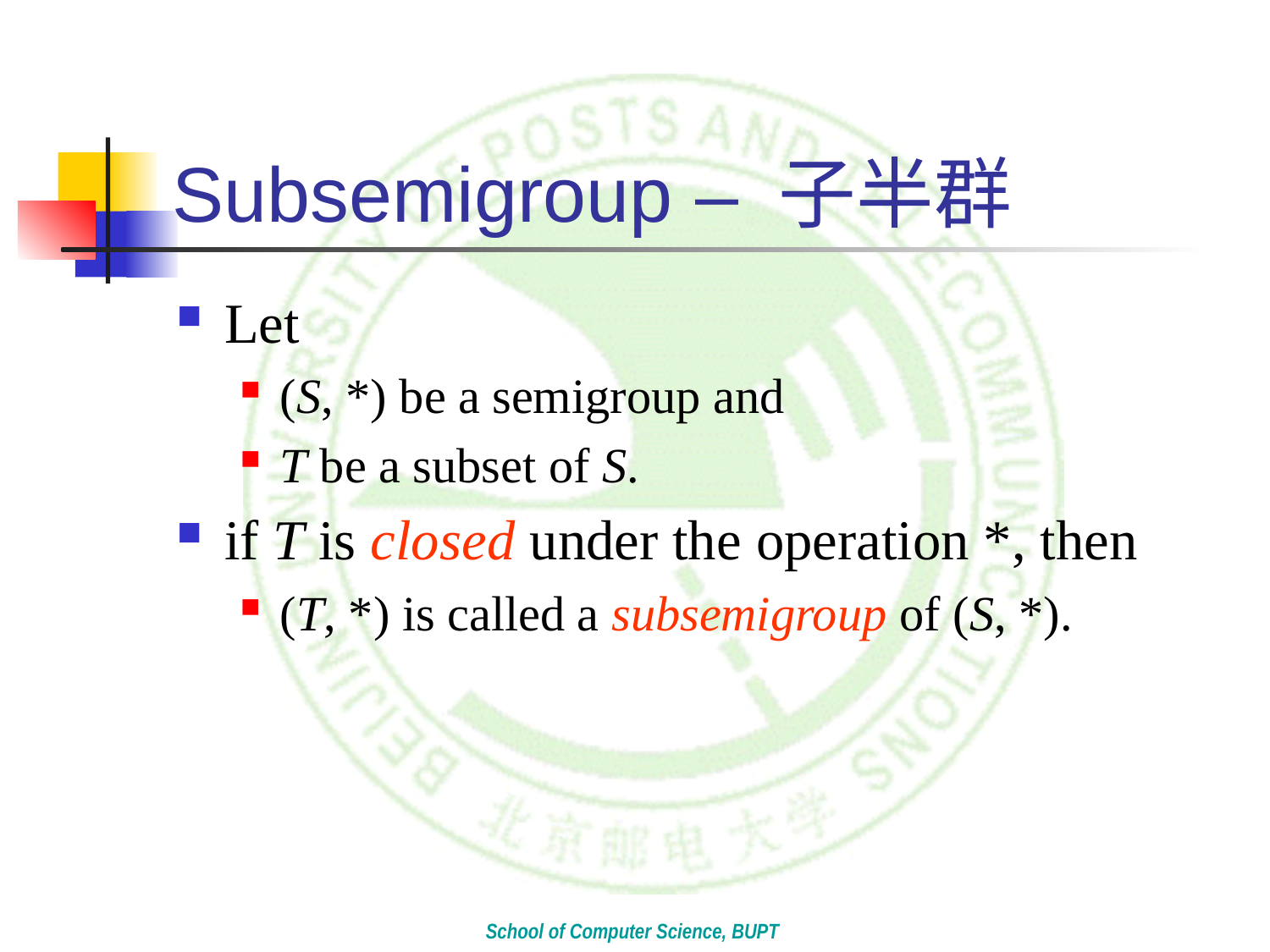

# Subsemigroup – 子半群
Let
(S, *) be a semigroup and
T be a subset of S.
if T is closed under the operation *, then
(T, *) is called a subsemigroup of (S, *).
School of Computer Science, BUPT

18